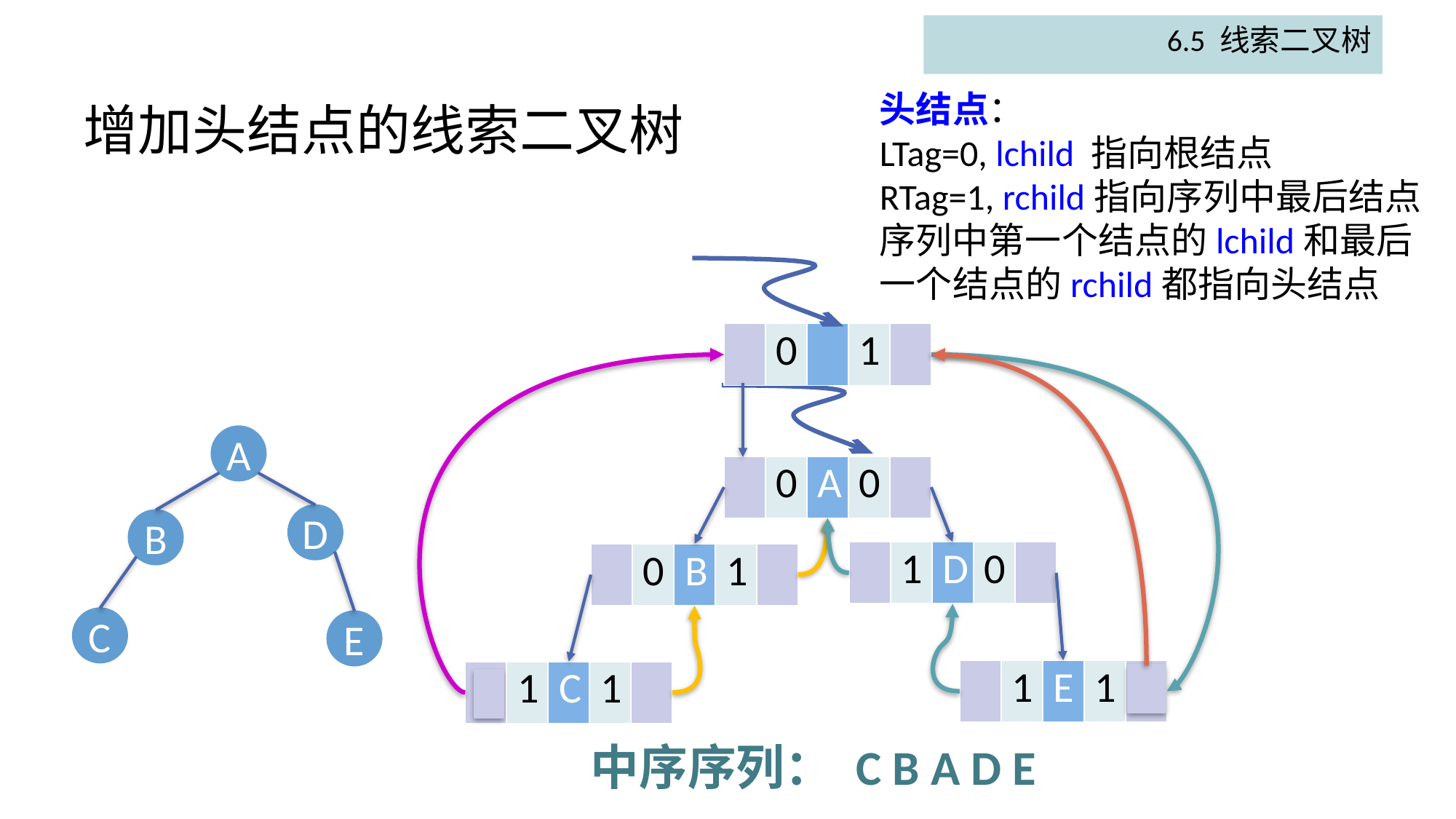

6.5 线索二叉树
头结点：
LTag=0, lchild 指向根结点
RTag=1, rchild指向序列中最后结点
序列中第一个结点的lchild和最后一个结点的rchild都指向头结点
# 增加头结点的线索二叉树

|  | 0 |  | 1 |  |
| --- | --- | --- | --- | --- |

A
D
B
C
E
|  | 0 | A | 0 |  |
| --- | --- | --- | --- | --- |
|  | 1 | D | 0 |  |
| --- | --- | --- | --- | --- |
|  | 0 | B | 1 |  |
| --- | --- | --- | --- | --- |
|  | 1 | E | 1 | ^ |
| --- | --- | --- | --- | --- |
| ^ | 1 | C | 1 |  |
| --- | --- | --- | --- | --- |
中序序列： C B A D E